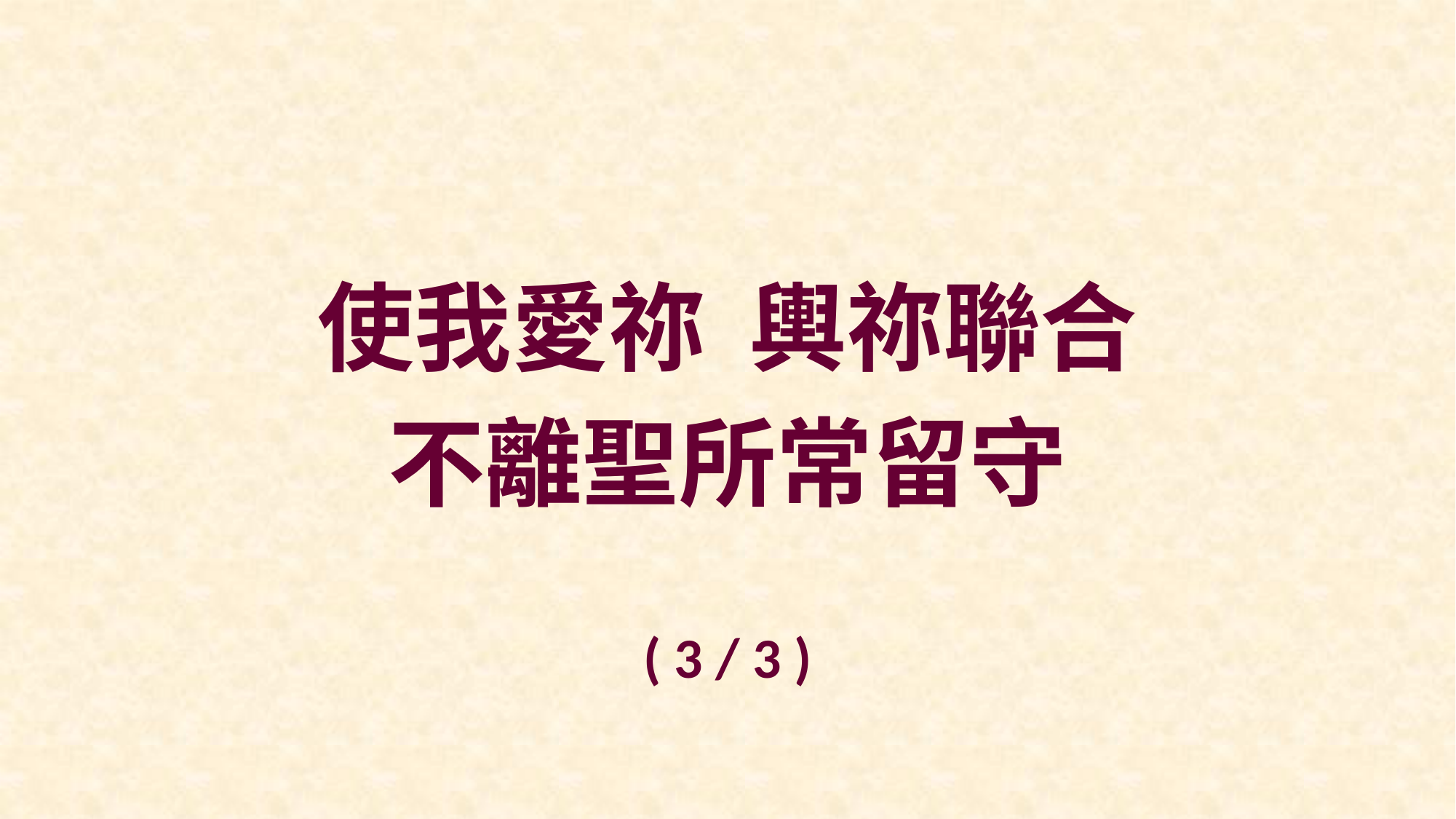

使我愛祢  輿祢聯合
不離聖所常留守
( 3 / 3 )